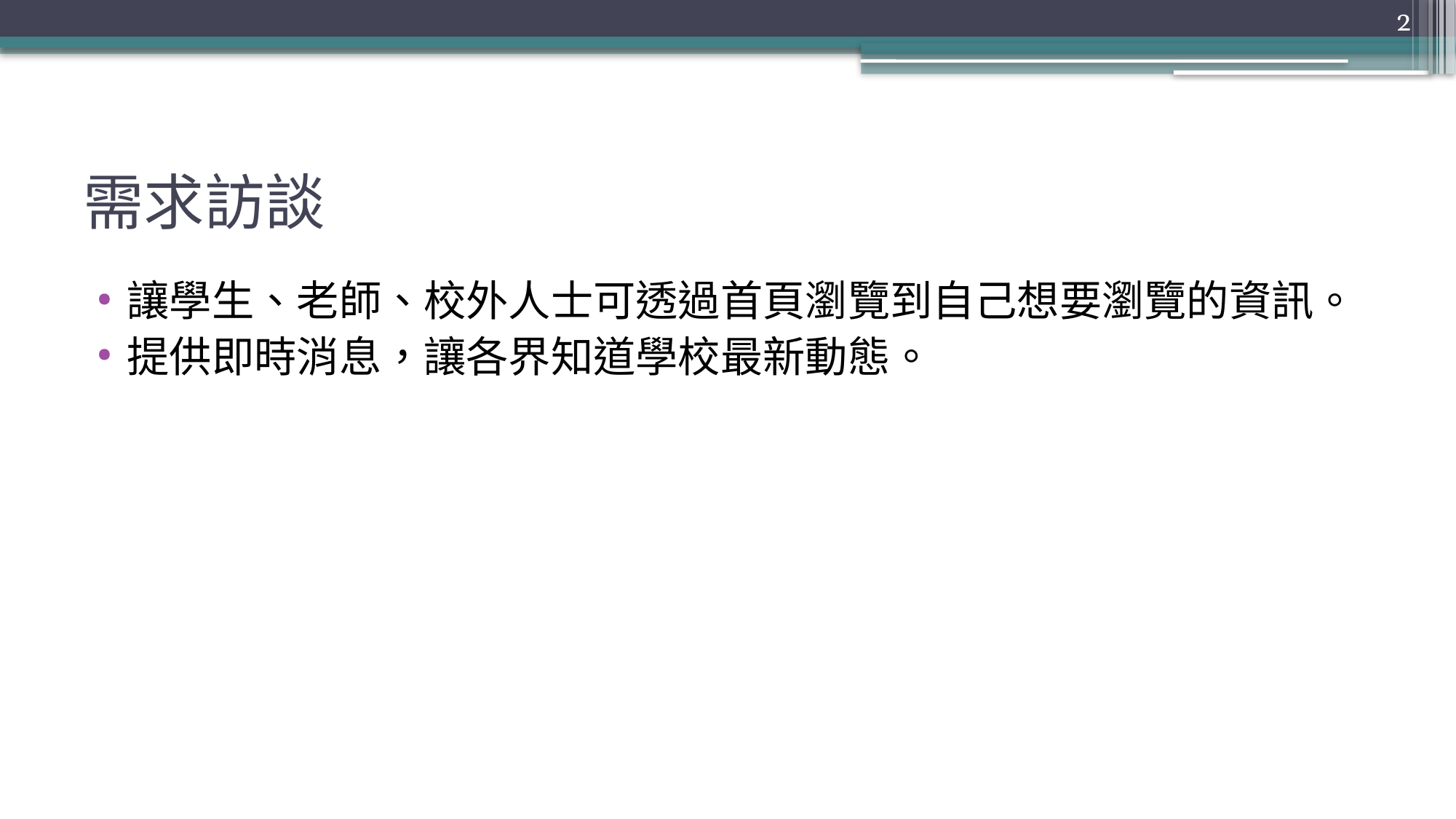

2
# 需求訪談
讓學生、老師、校外人士可透過首頁瀏覽到自己想要瀏覽的資訊。
提供即時消息，讓各界知道學校最新動態。